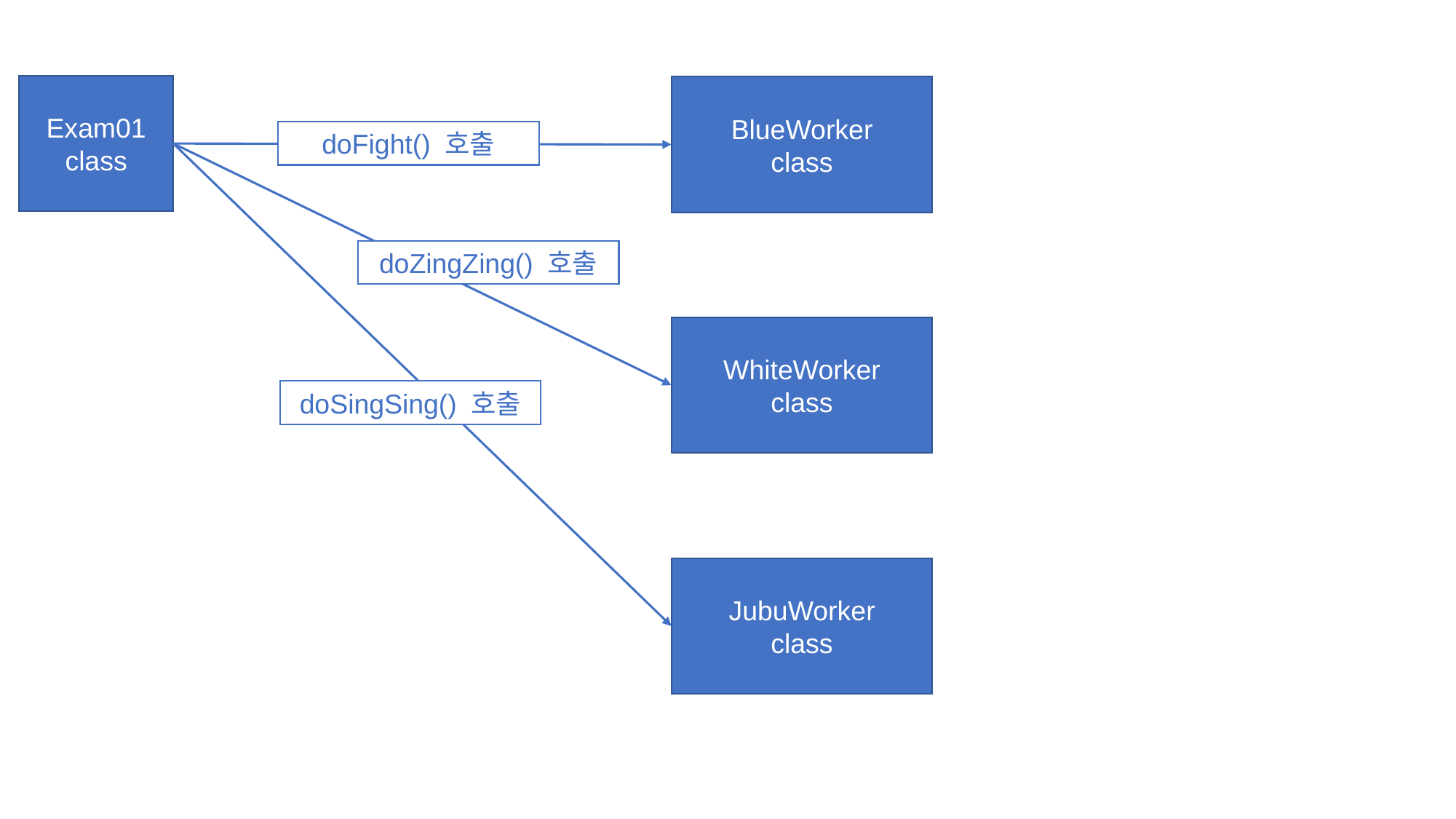

Exam01
class
BlueWorker
class
doFight() 호출
doZingZing() 호출
WhiteWorker
class
doSingSing() 호출
JubuWorker
class